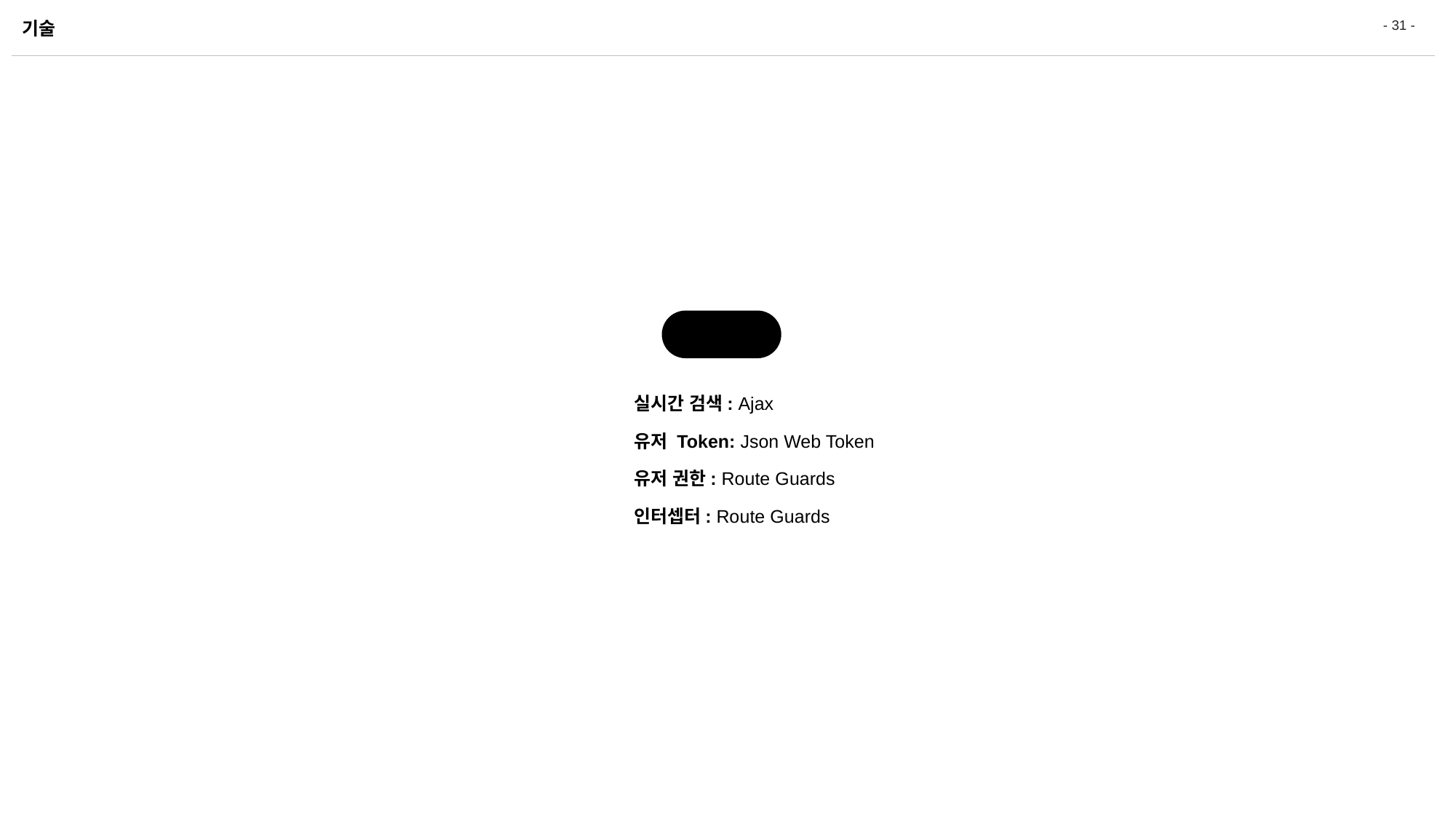

# 기술
기술
실시간 검색: Ajax
유저 Token: Json Web Token
유저 권한: Route Guards
인터셉터: Route Guards